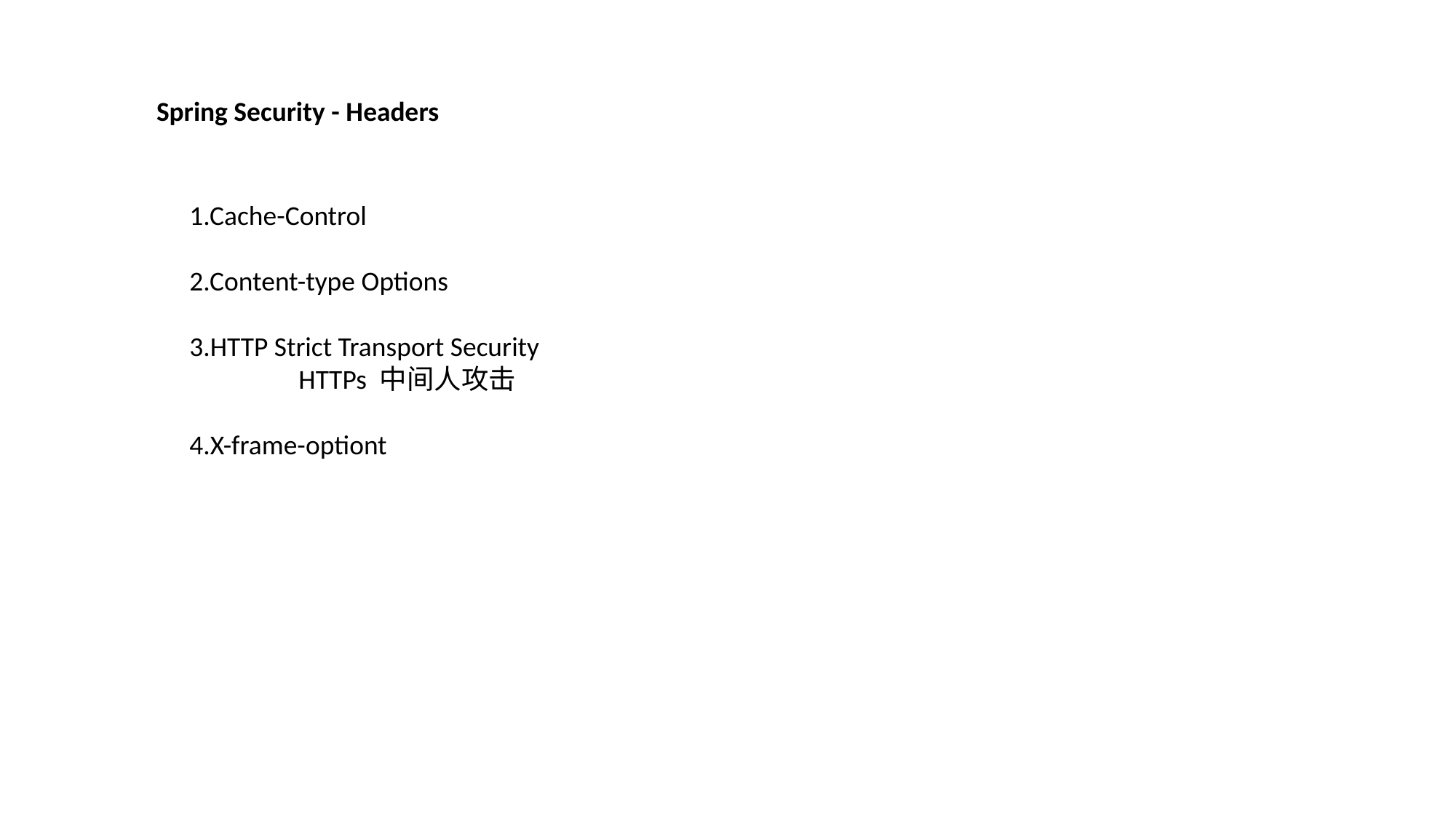

Spring Security - Headers
1.Cache-Control

2.Content-type Options

3.HTTP Strict Transport Security
	HTTPs 中间人攻击

4.X-frame-optiont